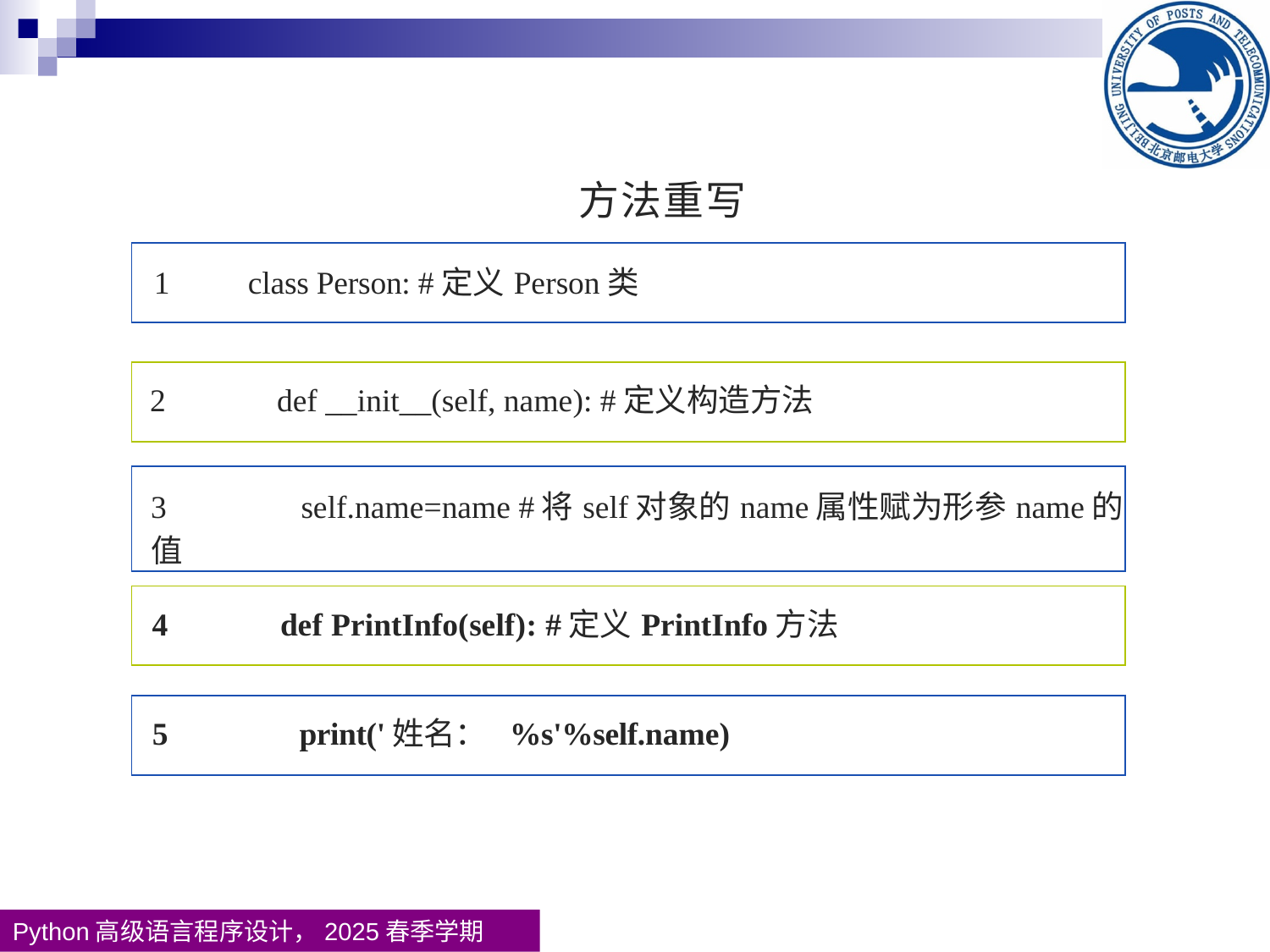

| 方法重写 |
| --- |
| 1 class Person: #定义Person类 |
| --- |
| 2 def \_\_init\_\_(self, name): #定义构造方法 |
| --- |
| 3 self.name=name #将self对象的name属性赋为形参name的值 |
| --- |
| 4 def PrintInfo(self): #定义PrintInfo方法 |
| --- |
| 5 print('姓名： %s'%self.name) |
| --- |